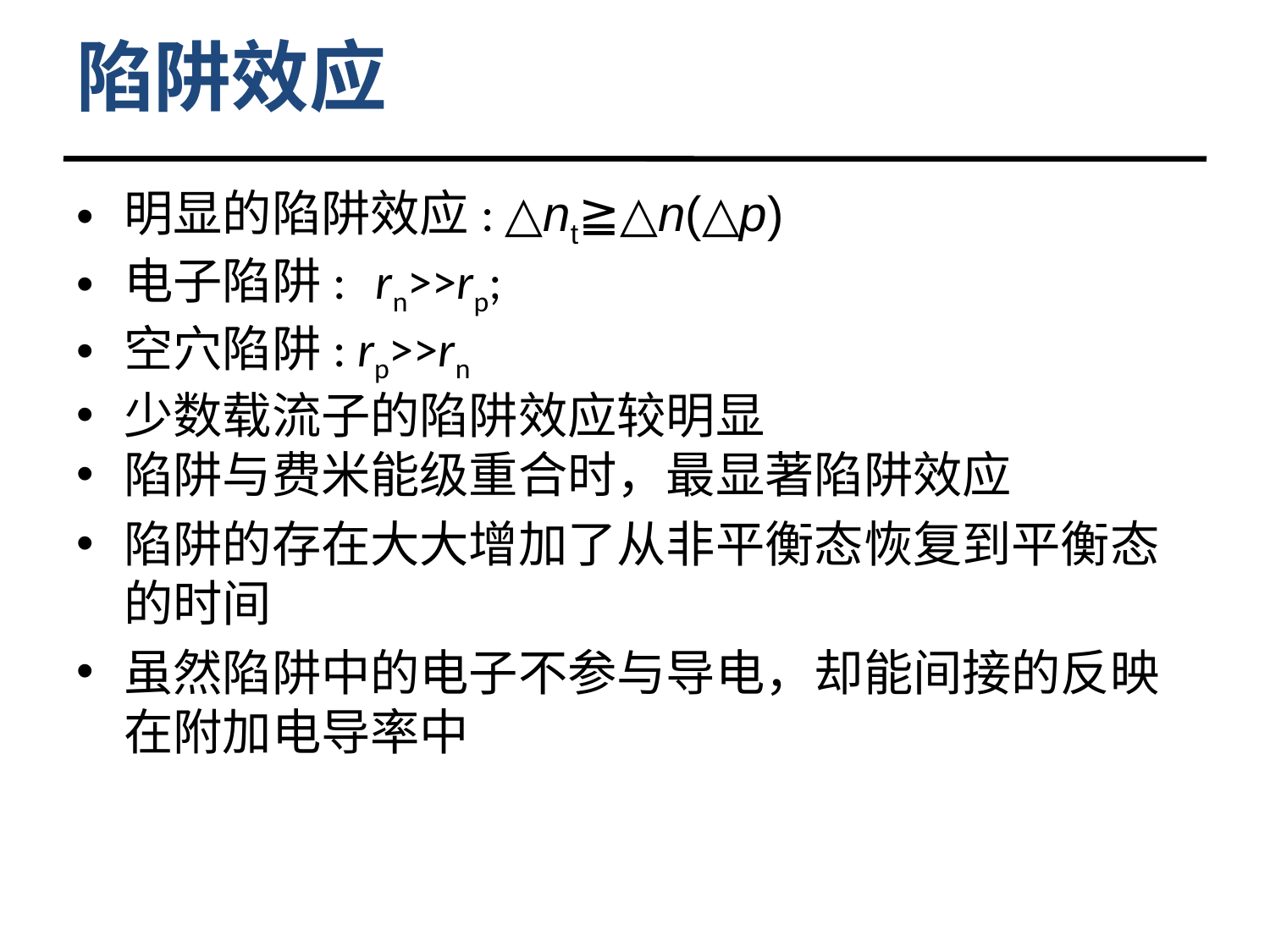

# 陷阱效应
明显的陷阱效应: △nt≧△n(△p)
电子陷阱: rn>>rp;
空穴陷阱: rp>>rn
少数载流子的陷阱效应较明显
陷阱与费米能级重合时，最显著陷阱效应
陷阱的存在大大增加了从非平衡态恢复到平衡态的时间
虽然陷阱中的电子不参与导电，却能间接的反映在附加电导率中